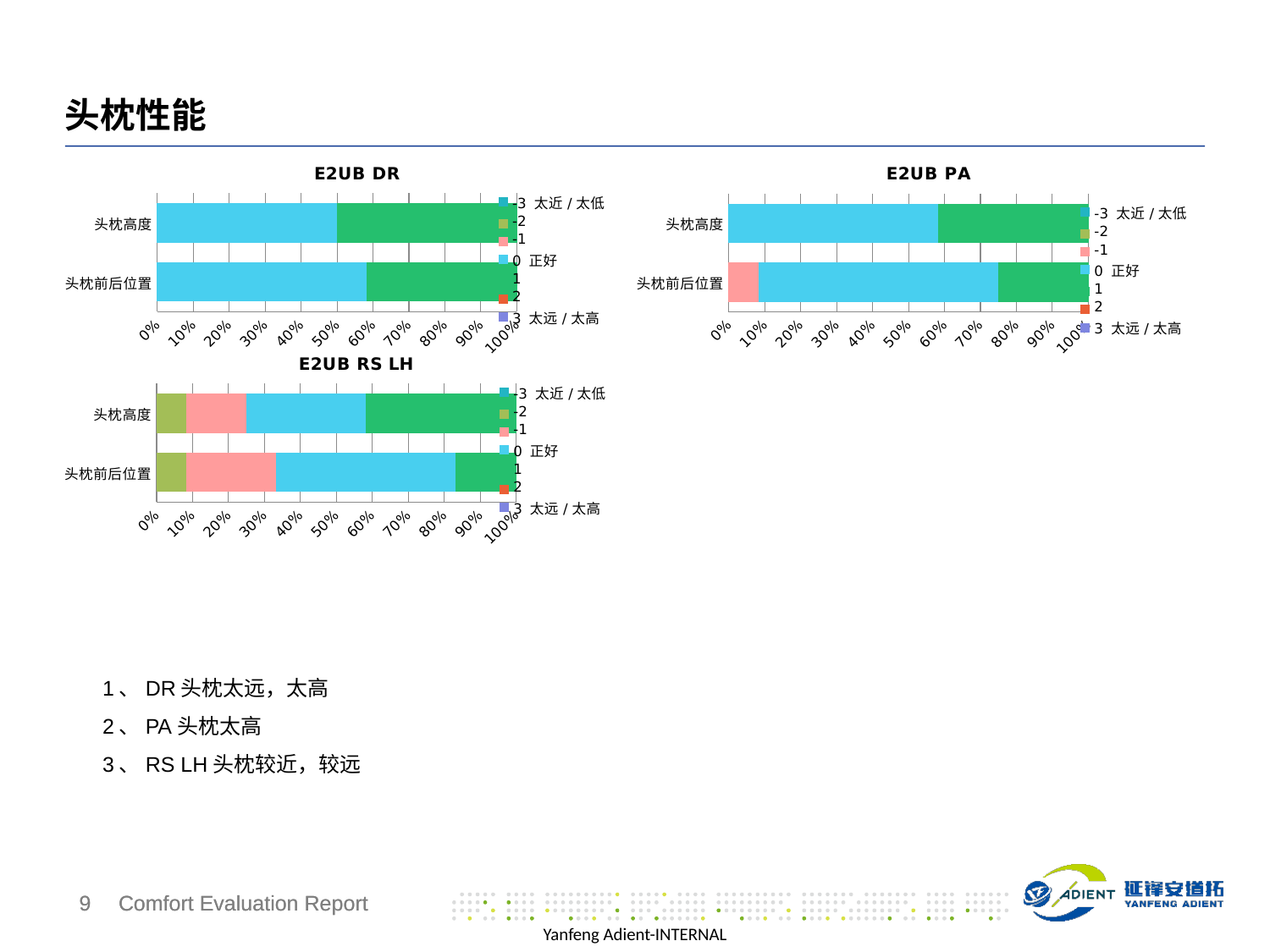

# 头枕性能

### Chart: E2UB DR

| Category | -3 太近/太低 | -2 | -1 | 0 正好 | 1 | 2 | 3 太远/太高 |
|---|---|---|---|---|---|---|---|
| 头枕前后位置 | 0.0 | 0.0 | 0.0 | 7.0 | 5.0 | 0.0 | 0.0 |
| 头枕高度 | 0.0 | 0.0 | 0.0 | 6.0 | 6.0 | 0.0 | 0.0 |

### Chart: E2UB PA

| Category | -3 太近/太低 | -2 | -1 | 0 正好 | 1 | 2 | 3 太远/太高 |
|---|---|---|---|---|---|---|---|
| 头枕前后位置 | 0.0 | 0.0 | 1.0 | 8.0 | 3.0 | 0.0 | 0.0 |
| 头枕高度 | 0.0 | 0.0 | 0.0 | 7.0 | 5.0 | 0.0 | 0.0 |

### Chart: E2UB RS LH

| Category | -3 太近/太低 | -2 | -1 | 0 正好 | 1 | 2 | 3 太远/太高 |
|---|---|---|---|---|---|---|---|
| 头枕前后位置 | 0.0 | 1.0 | 3.0 | 6.0 | 2.0 | 0.0 | 0.0 |
| 头枕高度 | 0.0 | 1.0 | 2.0 | 4.0 | 5.0 | 0.0 | 0.0 |
1、DR头枕太远，太高
2、PA头枕太高
3、RS LH头枕较近，较远